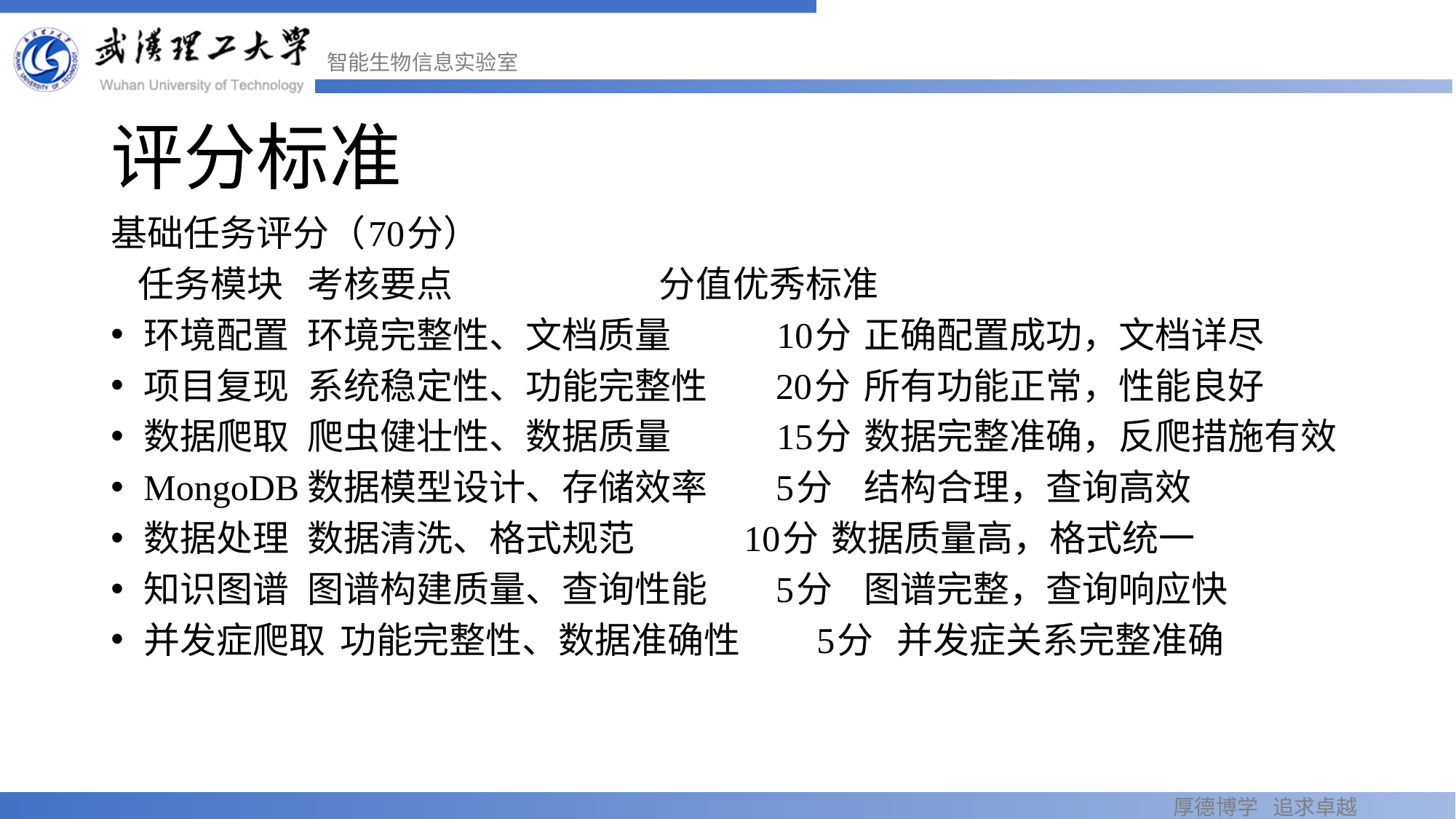

# 评分标准
基础任务评分（70分）
   任务模块	考核要点	                       分值	优秀标准
环境配置	环境完整性、文档质量	         10分	正确配置成功，文档详尽
项目复现	系统稳定性、功能完整性        20分	所有功能正常，性能良好
数据爬取	爬虫健壮性、数据质量	         15分	数据完整准确，反爬措施有效
MongoDB	数据模型设计、存储效率        5分	结构合理，查询高效
数据处理	数据清洗、格式规范	         10分	数据质量高，格式统一
知识图谱	图谱构建质量、查询性能        5分	图谱完整，查询响应快
并发症爬取	功能完整性、数据准确性         5分	并发症关系完整准确